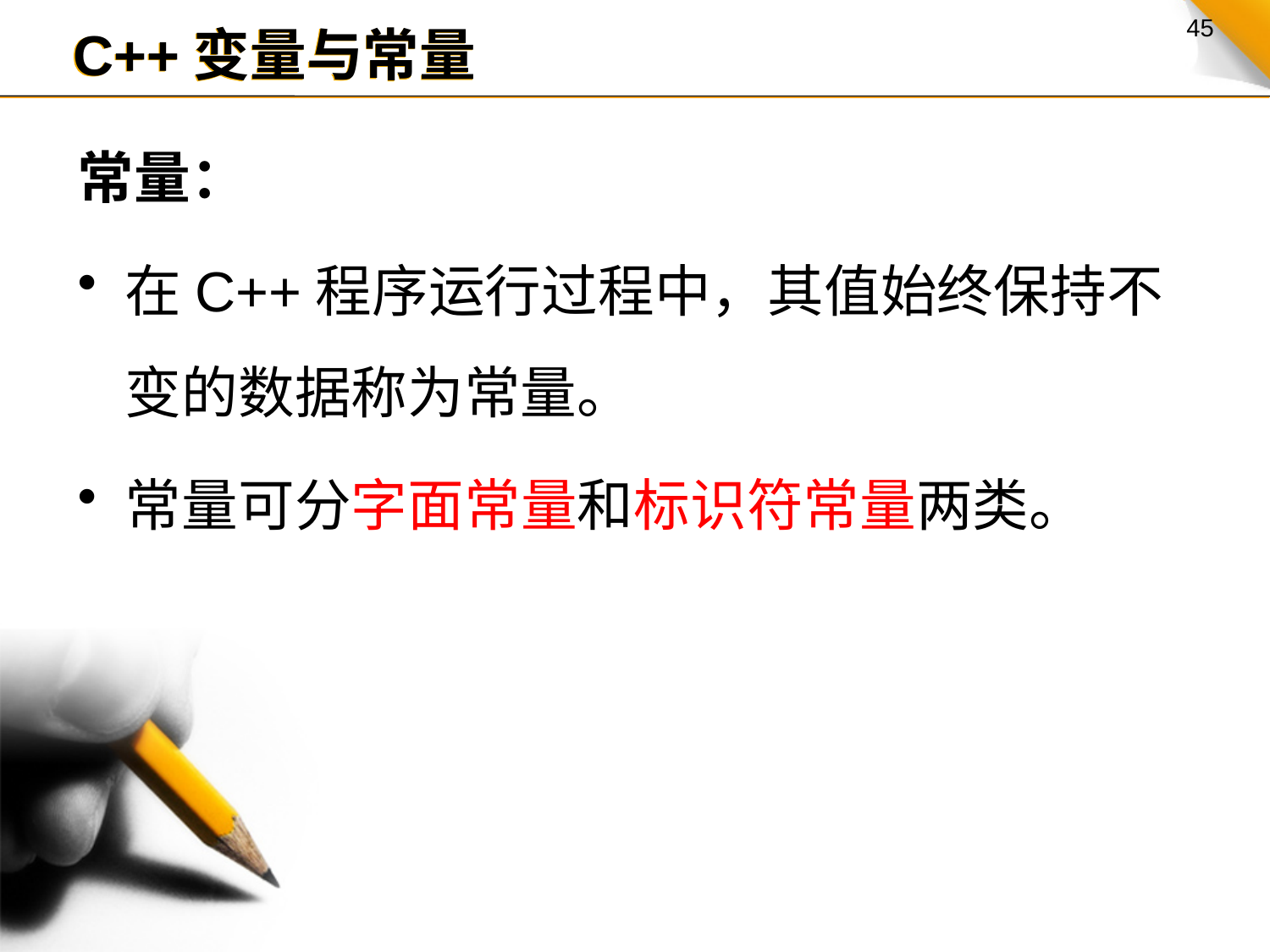

C++变量与常量
常量：
在C++程序运行过程中，其值始终保持不变的数据称为常量。
常量可分字面常量和标识符常量两类。